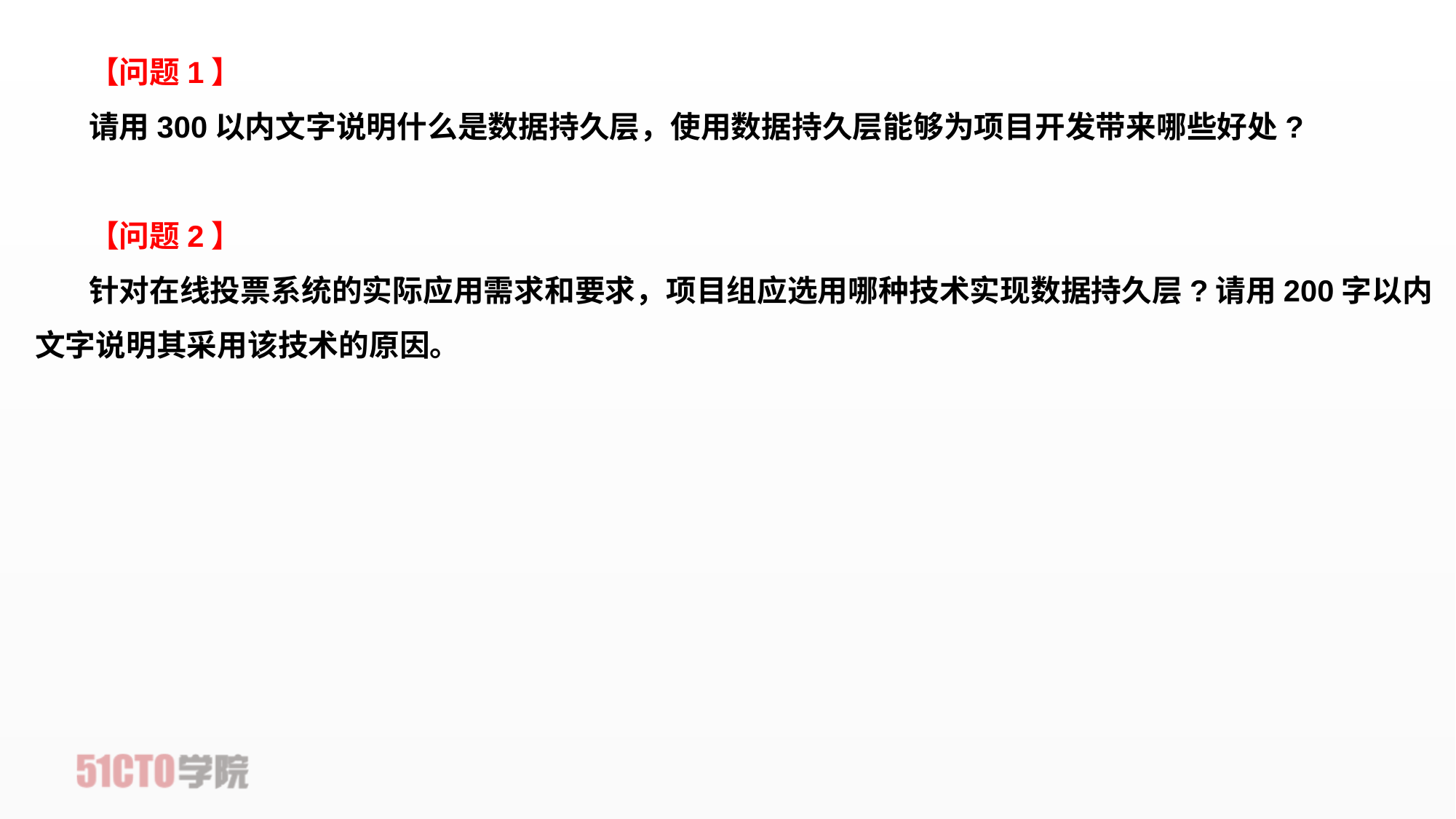

【问题1】
请用300以内文字说明什么是数据持久层，使用数据持久层能够为项目开发带来哪些好处?

【问题2】
针对在线投票系统的实际应用需求和要求，项目组应选用哪种技术实现数据持久层?请用200字以内文字说明其采用该技术的原因。